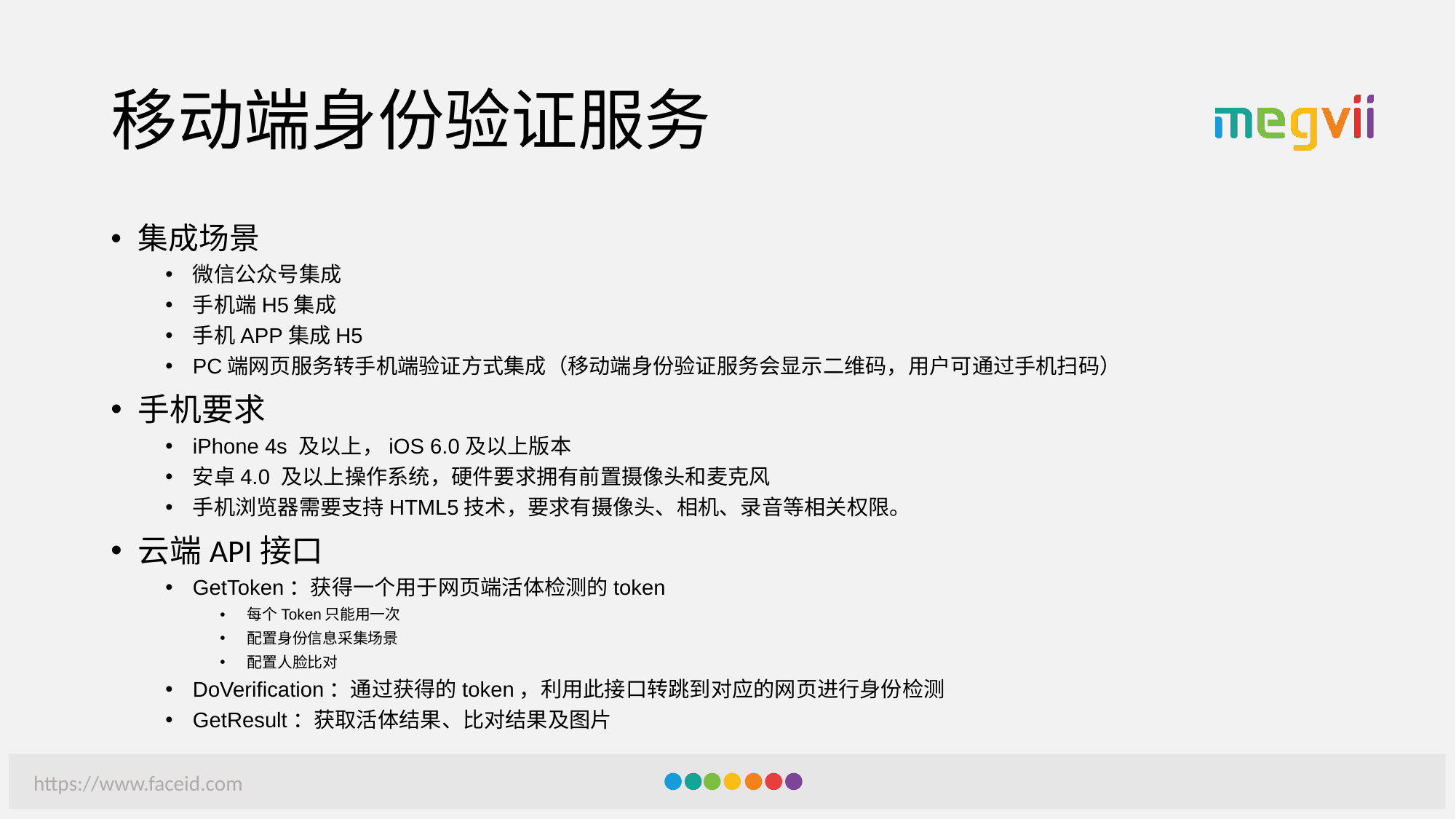

# 移动端身份验证服务
集成场景
微信公众号集成
手机端H5集成
手机APP集成H5
PC端网页服务转手机端验证方式集成（移动端身份验证服务会显示二维码，用户可通过手机扫码）
手机要求
iPhone 4s 及以上，iOS 6.0及以上版本
安卓4.0 及以上操作系统，硬件要求拥有前置摄像头和麦克风
手机浏览器需要支持HTML5技术，要求有摄像头、相机、录音等相关权限。
云端API接口
GetToken：获得一个用于网页端活体检测的token
每个Token只能用一次
配置身份信息采集场景
配置人脸比对
DoVerification：通过获得的token，利用此接口转跳到对应的网页进行身份检测
GetResult：获取活体结果、比对结果及图片